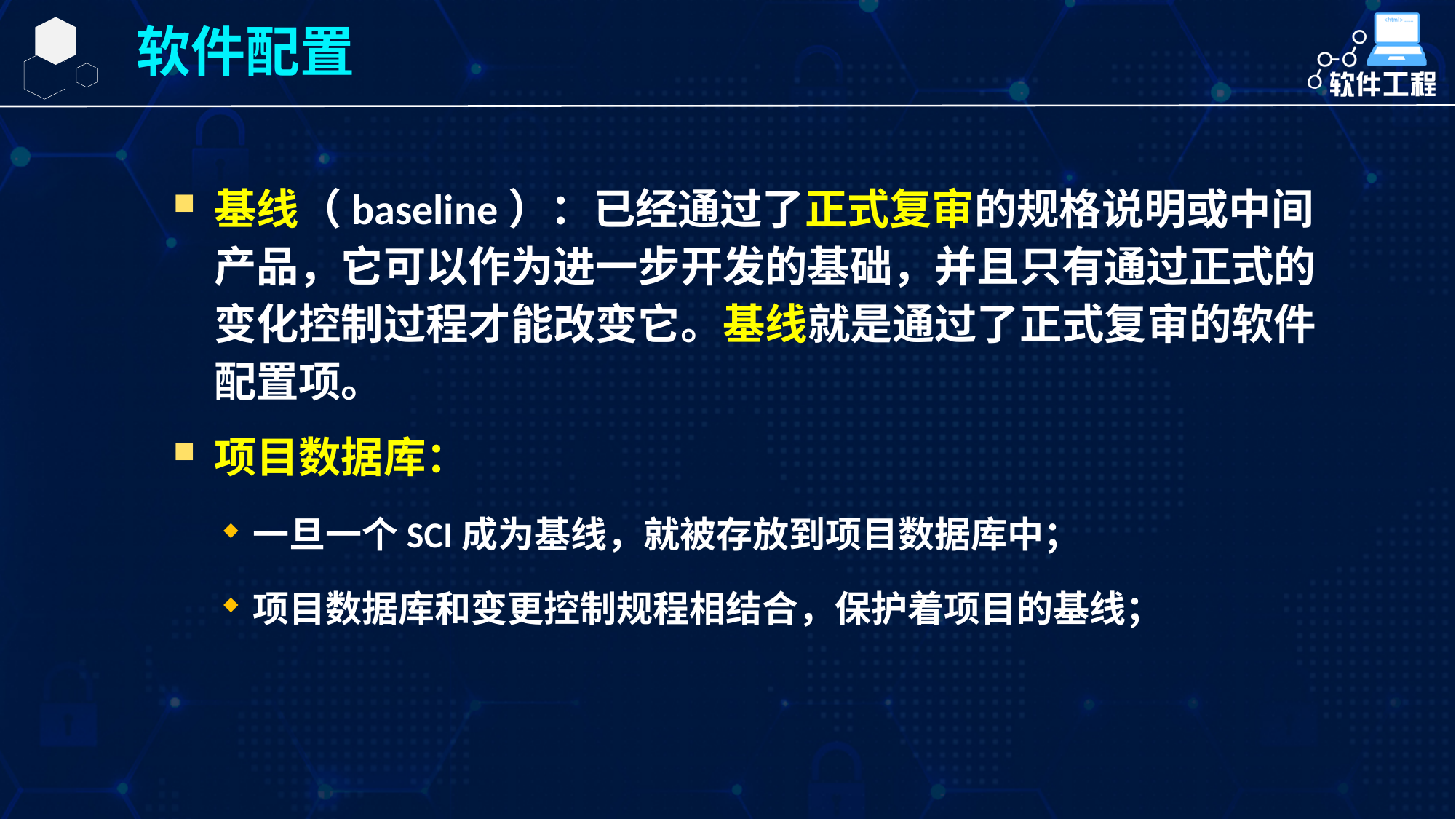

软件配置
基线（baseline）：已经通过了正式复审的规格说明或中间产品，它可以作为进一步开发的基础，并且只有通过正式的变化控制过程才能改变它。基线就是通过了正式复审的软件配置项。
项目数据库：
一旦一个SCI成为基线，就被存放到项目数据库中；
项目数据库和变更控制规程相结合，保护着项目的基线；